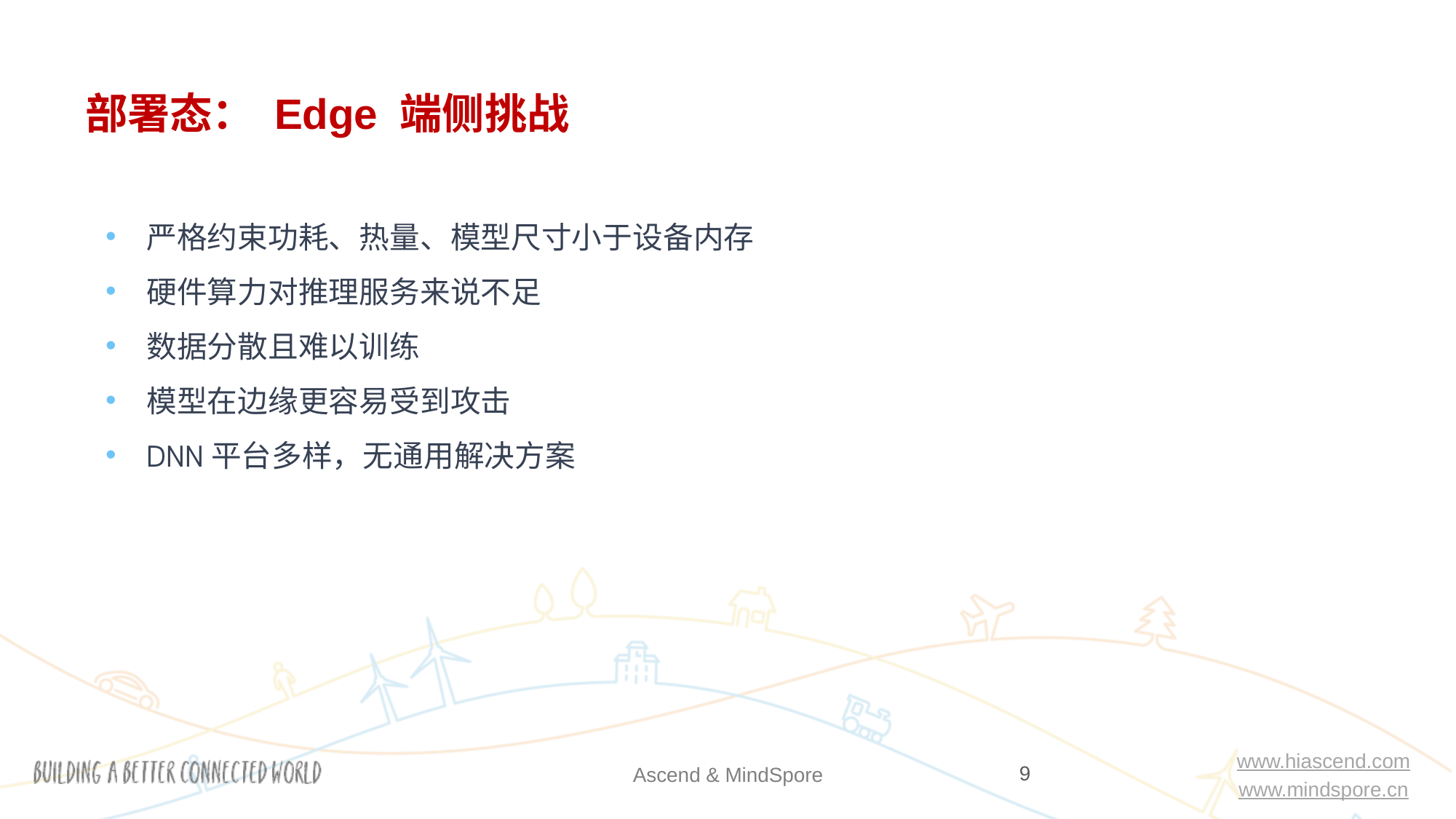

# 部署态： Edge 端侧挑战
严格约束功耗、热量、模型尺寸小于设备内存
硬件算力对推理服务来说不足
数据分散且难以训练
模型在边缘更容易受到攻击
DNN平台多样，无通用解决方案